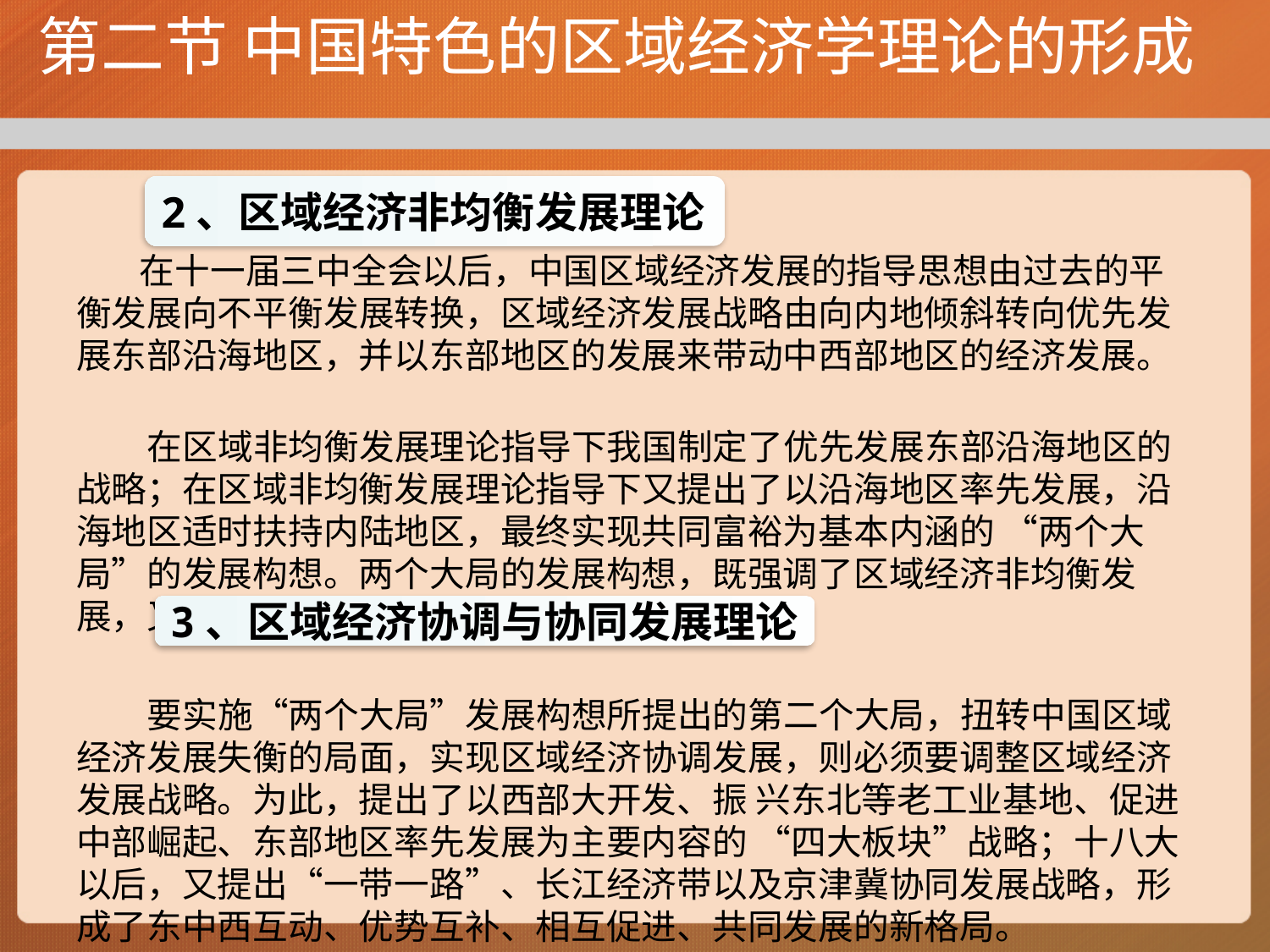

# 第二节 中国特色的区域经济学理论的形成

       在十一届三中全会以后，中国区域经济发展的指导思想由过去的平衡发展向不平衡发展转换，区域经济发展战略由向内地倾斜转向优先发展东部沿海地区，并以东部地区的发展来带动中西部地区的经济发展。
        在区域非均衡发展理论指导下我国制定了优先发展东部沿海地区的战略；在区域非均衡发展理论指导下又提出了以沿海地区率先发展，沿海地区适时扶持内陆地区，最终实现共同富裕为基本内涵的 “两个大局”的发展构想。两个大局的发展构想，既强调了区域经济非均衡发 展，又强调了区域经济非均衡中的均衡。

        要实施“两个大局”发展构想所提出的第二个大局，扭转中国区域经济发展失衡的局面，实现区域经济协调发展，则必须要调整区域经济发展战略。为此，提出了以西部大开发、振 兴东北等老工业基地、促进中部崛起、东部地区率先发展为主要内容的 “四大板块”战略；十八大以后，又提出“一带一路”、长江经济带以及京津冀协同发展战略，形成了东中西互动、优势互补、相互促进、共同发展的新格局。

2、区域经济非均衡发展理论
3、区域经济协调与协同发展理论